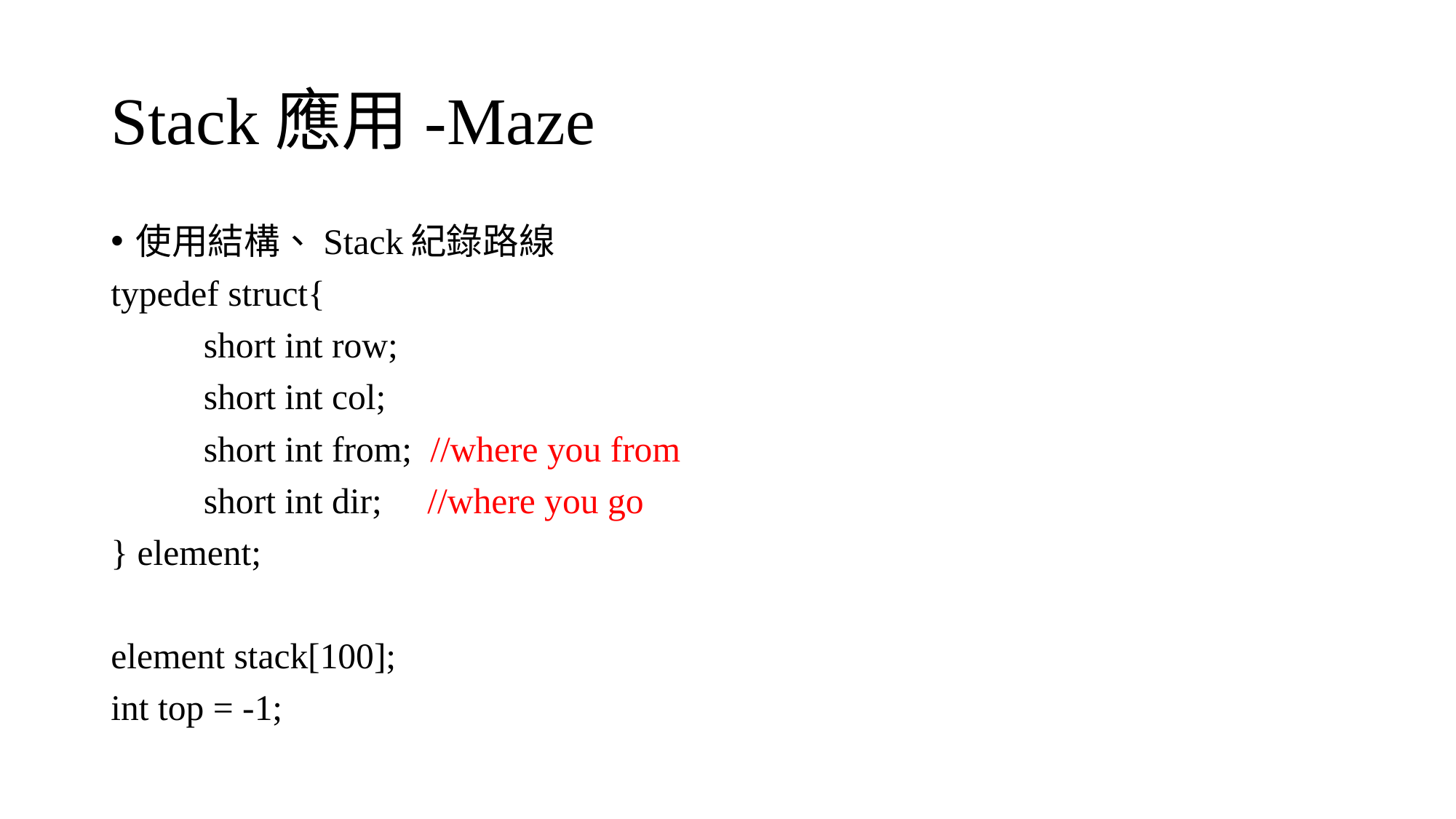

# Stack應用-Maze
使用結構、Stack紀錄路線
typedef struct{
	short int row;
	short int col;
	short int from;  //where you from
	short int dir;     //where you go
} element;

element stack[100];
int top = -1;